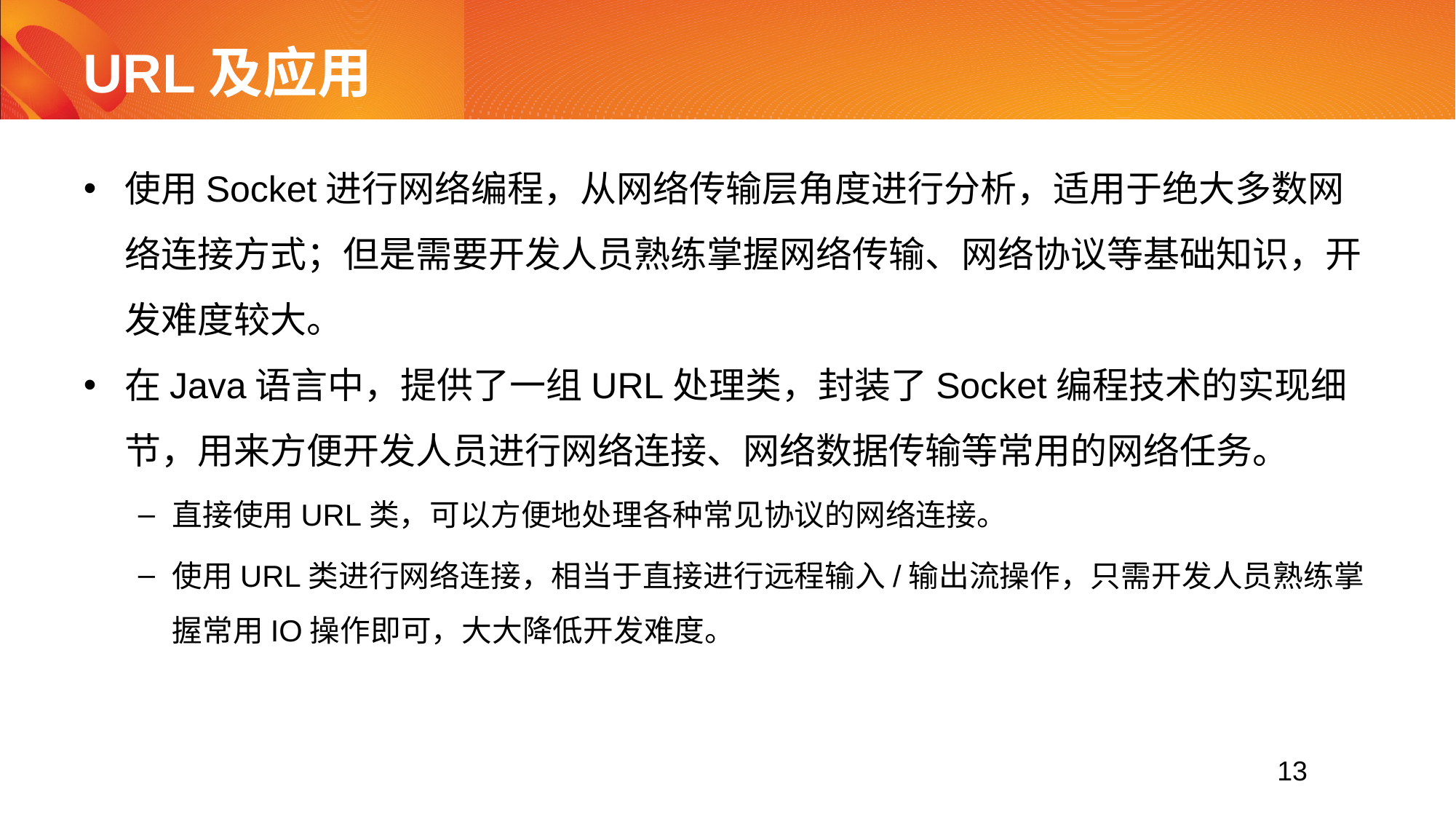

# URL及应用
使用Socket进行网络编程，从网络传输层角度进行分析，适用于绝大多数网络连接方式；但是需要开发人员熟练掌握网络传输、网络协议等基础知识，开发难度较大。
在Java语言中，提供了一组URL处理类，封装了Socket编程技术的实现细节，用来方便开发人员进行网络连接、网络数据传输等常用的网络任务。
直接使用URL类，可以方便地处理各种常见协议的网络连接。
使用URL类进行网络连接，相当于直接进行远程输入/输出流操作，只需开发人员熟练掌握常用IO操作即可，大大降低开发难度。